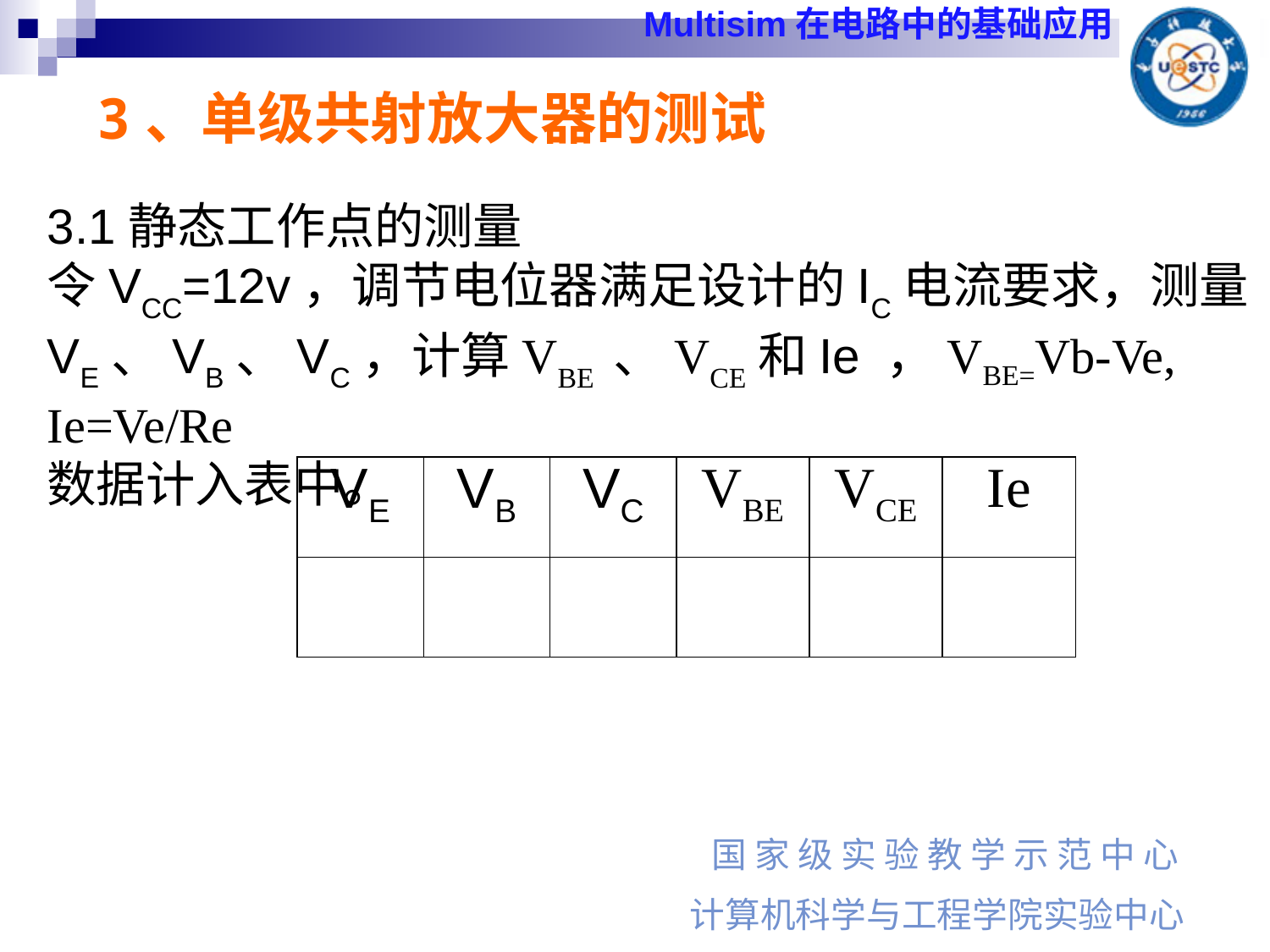

3、单级共射放大器的测试
3.1静态工作点的测量
令VCC=12v，调节电位器满足设计的IC电流要求，测量VE、VB、VC，计算VBE 、VCE和Ie ，VBE=Vb-Ve, Ie=Ve/Re
数据计入表中。

| VE | VB | VC | VBE | VCE | Ie |
| --- | --- | --- | --- | --- | --- |
|  |  |  |  |  |  |